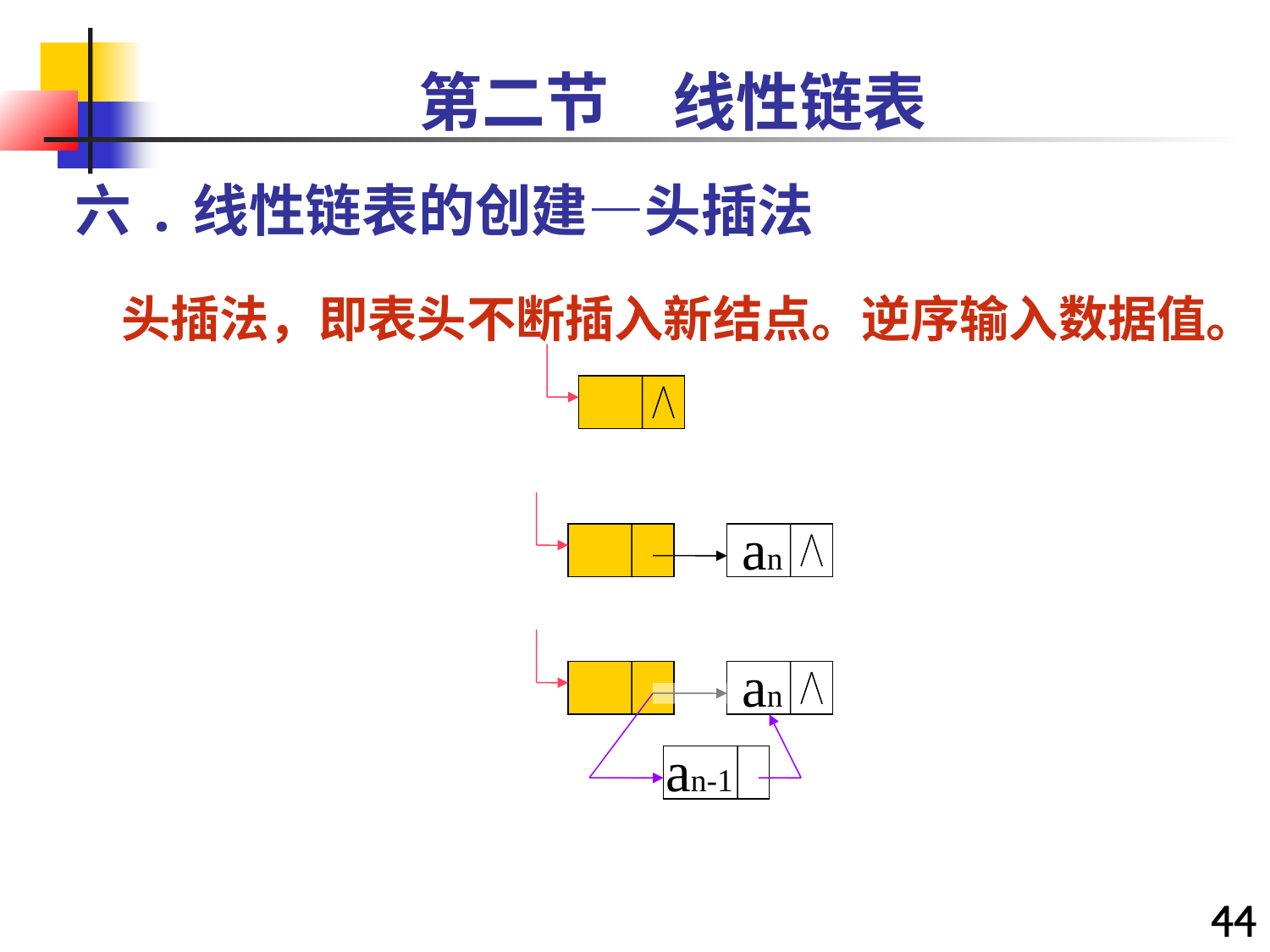

第二节　线性链表
六.线性链表的创建—头插法
  头插法，即表头不断插入新结点。逆序输入数据值。

an

an

an-1

44